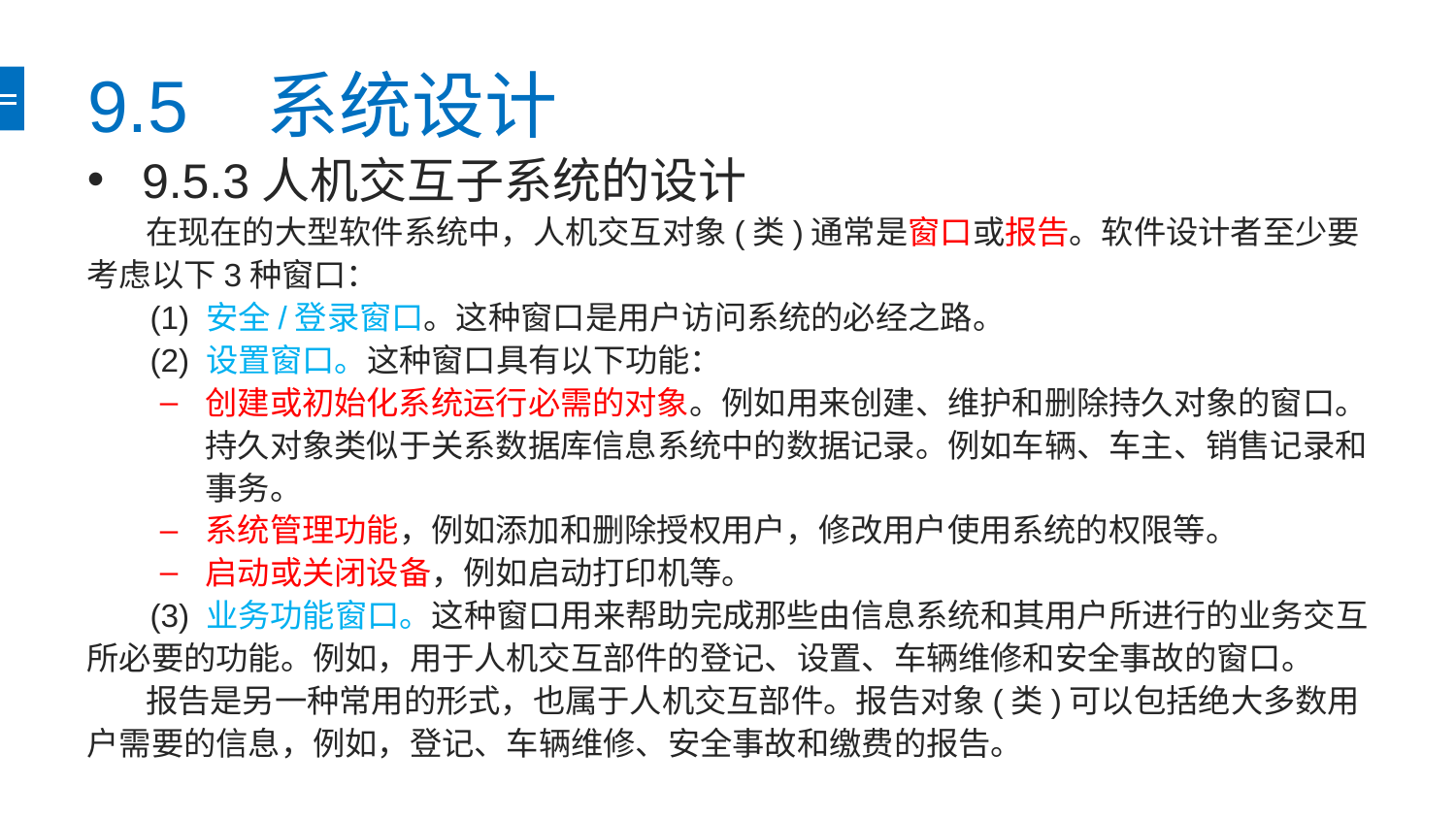

# 9.5   系统设计
9.5.3人机交互子系统的设计
       在现在的大型软件系统中，人机交互对象(类)通常是窗口或报告。软件设计者至少要考虑以下3种窗口：
       (1) 安全/登录窗口。这种窗口是用户访问系统的必经之路。
       (2) 设置窗口。这种窗口具有以下功能：
创建或初始化系统运行必需的对象。例如用来创建、维护和删除持久对象的窗口。持久对象类似于关系数据库信息系统中的数据记录。例如车辆、车主、销售记录和事务。
系统管理功能，例如添加和删除授权用户，修改用户使用系统的权限等。
启动或关闭设备，例如启动打印机等。
       (3) 业务功能窗口。这种窗口用来帮助完成那些由信息系统和其用户所进行的业务交互所必要的功能。例如，用于人机交互部件的登记、设置、车辆维修和安全事故的窗口。
       报告是另一种常用的形式，也属于人机交互部件。报告对象(类)可以包括绝大多数用户需要的信息，例如，登记、车辆维修、安全事故和缴费的报告。